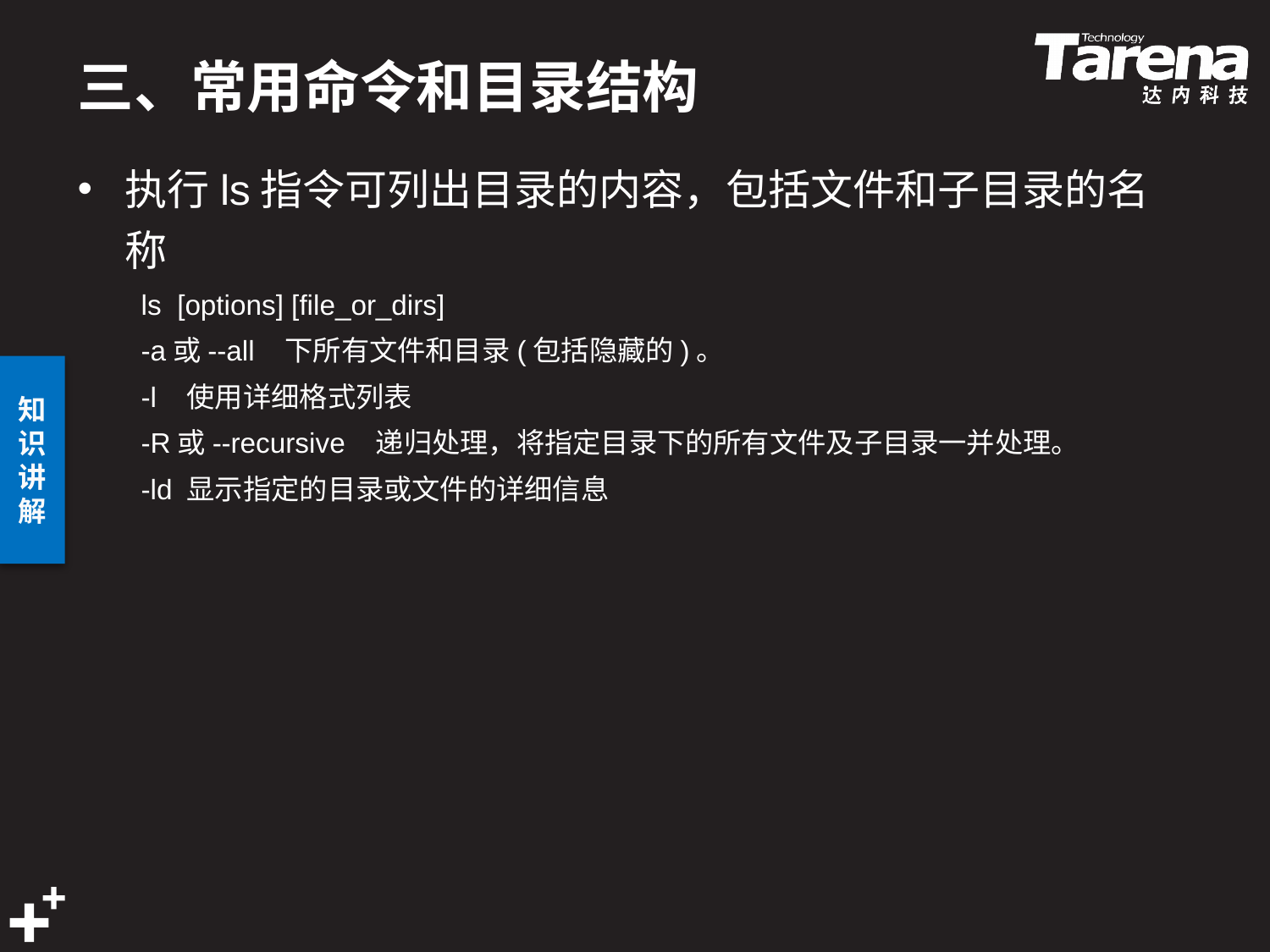

# 三、常用命令和目录结构
执行ls指令可列出目录的内容，包括文件和子目录的名称
ls  [options] [file_or_dirs]
-a或--all   下所有文件和目录(包括隐藏的)。
-l   使用详细格式列表
-R或--recursive   递归处理，将指定目录下的所有文件及子目录一并处理。
-ld 显示指定的目录或文件的详细信息